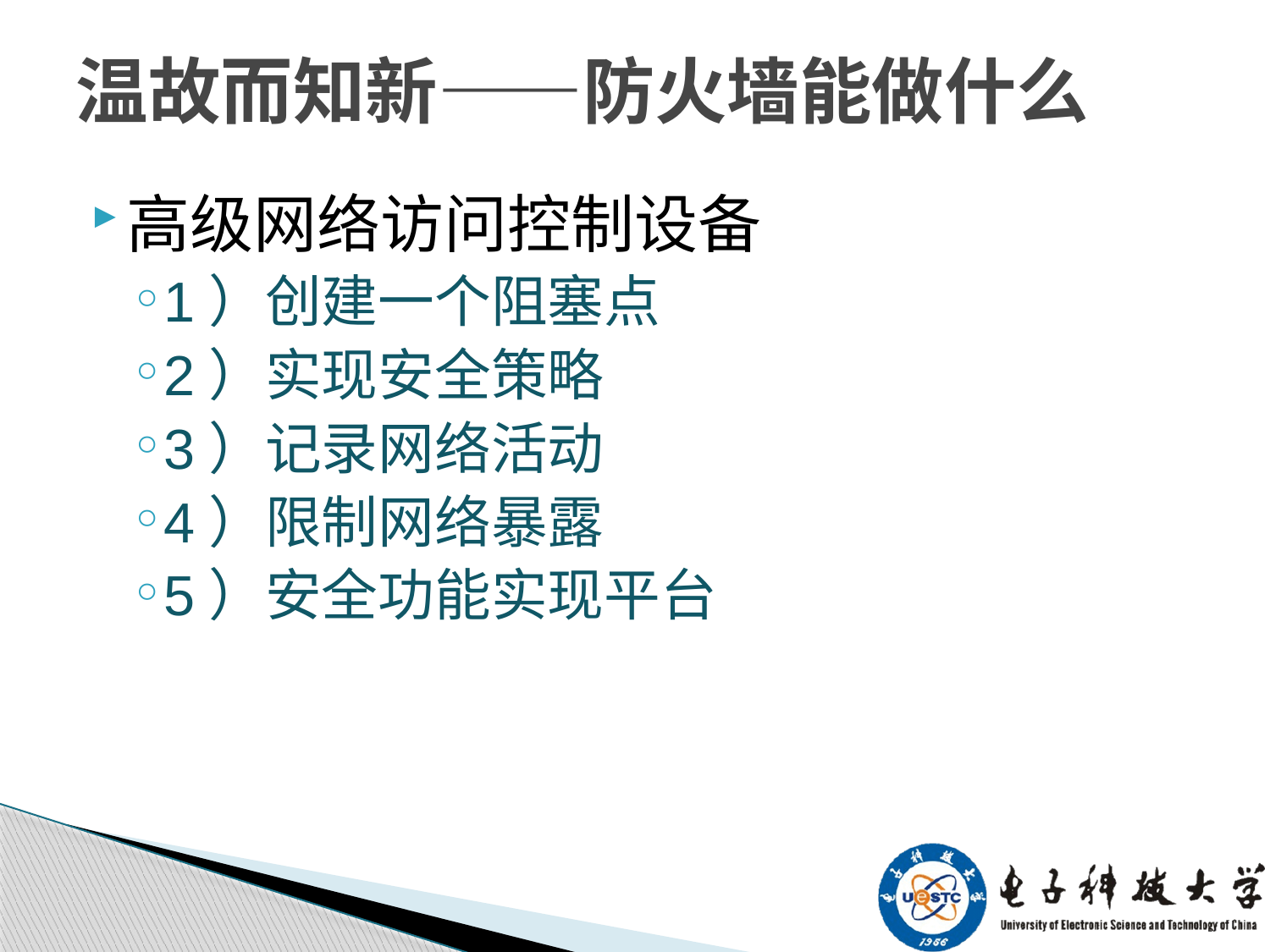

# 温故而知新——防火墙能做什么
高级网络访问控制设备
1）创建一个阻塞点
2）实现安全策略
3）记录网络活动
4）限制网络暴露
5）安全功能实现平台